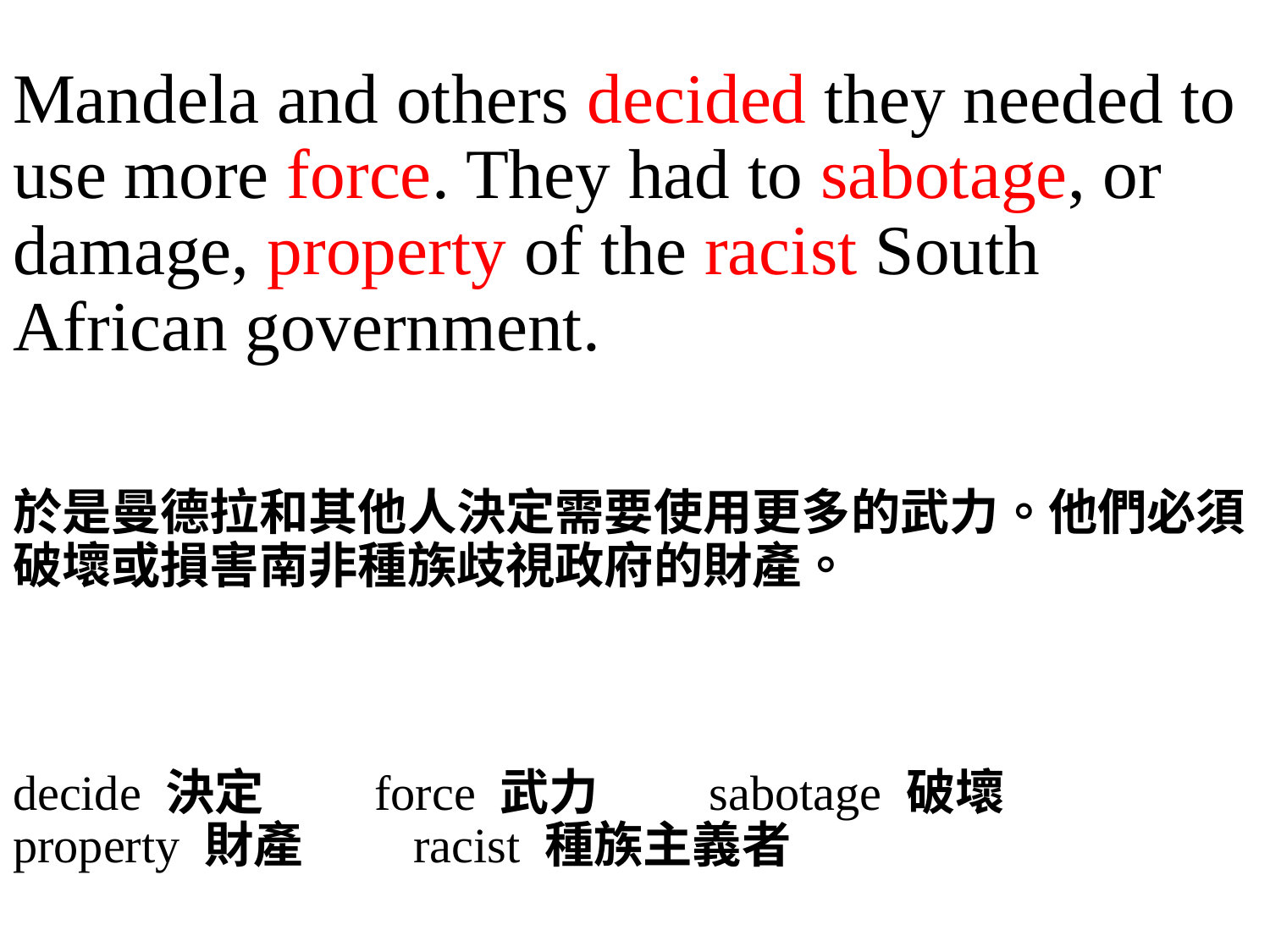

Mandela and others decided they needed to use more force. They had to sabotage, or damage, property of the racist South African government.

於是曼德拉和其他人決定需要使用更多的武力。他們必須破壞或損害南非種族歧視政府的財產。

decide 決定　　force 武力　　sabotage 破壞
property 財產　　racist 種族主義者